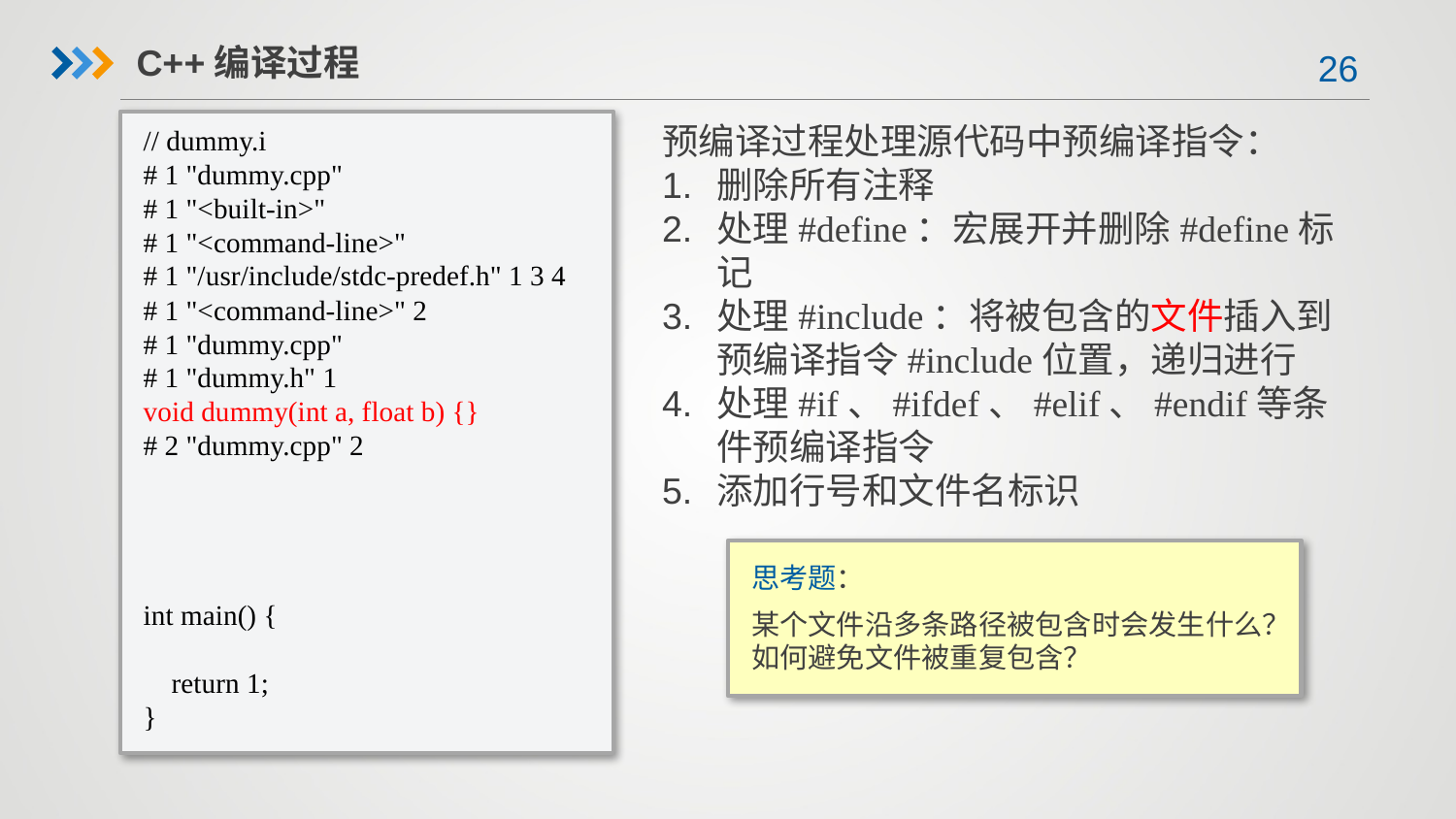

C++编译过程

// dummy.i
# 1 "dummy.cpp"
# 1 "<built-in>"
# 1 "<command-line>"
# 1 "/usr/include/stdc-predef.h" 1 3 4
# 1 "<command-line>" 2
# 1 "dummy.cpp"
# 1 "dummy.h" 1
void dummy(int a, float b) {}
# 2 "dummy.cpp" 2

int main() {

    return 1;
}
预编译过程处理源代码中预编译指令：
删除所有注释
处理#define：宏展开并删除#define标记
处理#include：将被包含的文件插入到预编译指令#include位置，递归进行
处理#if、#ifdef、#elif、#endif等条件预编译指令
添加行号和文件名标识

思考题：
某个文件沿多条路径被包含时会发生什么？如何避免文件被重复包含？